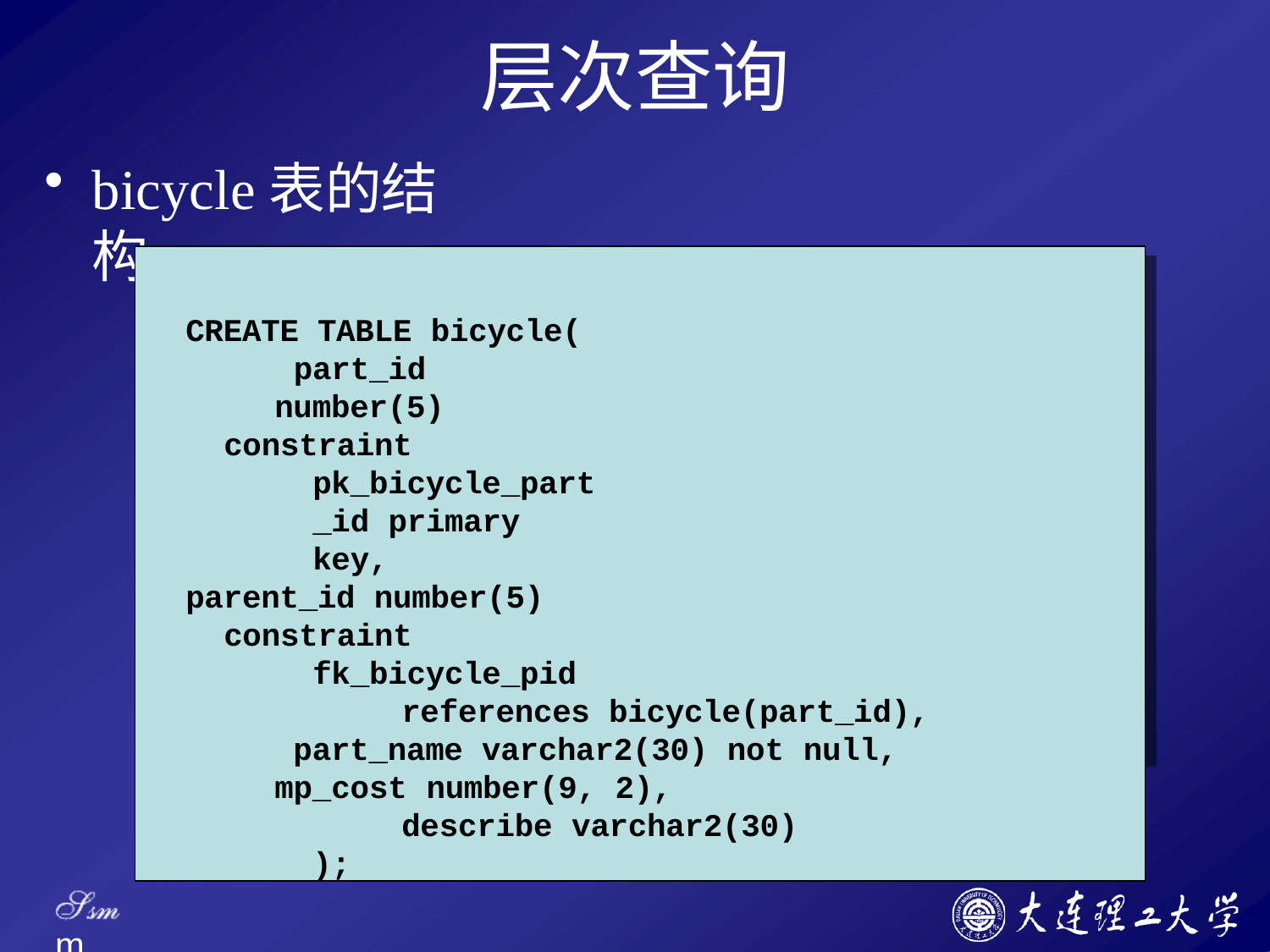

# 层次查询
bicycle表的结构

CREATE TABLE bicycle(  part_id number(5)
constraint pk_bicycle_part_id primary key,
parent_id number(5)
constraint fk_bicycle_pid
references bicycle(part_id),  part_name varchar2(30) not null,  mp_cost number(9, 2),
describe varchar2(30)
);

Ssm